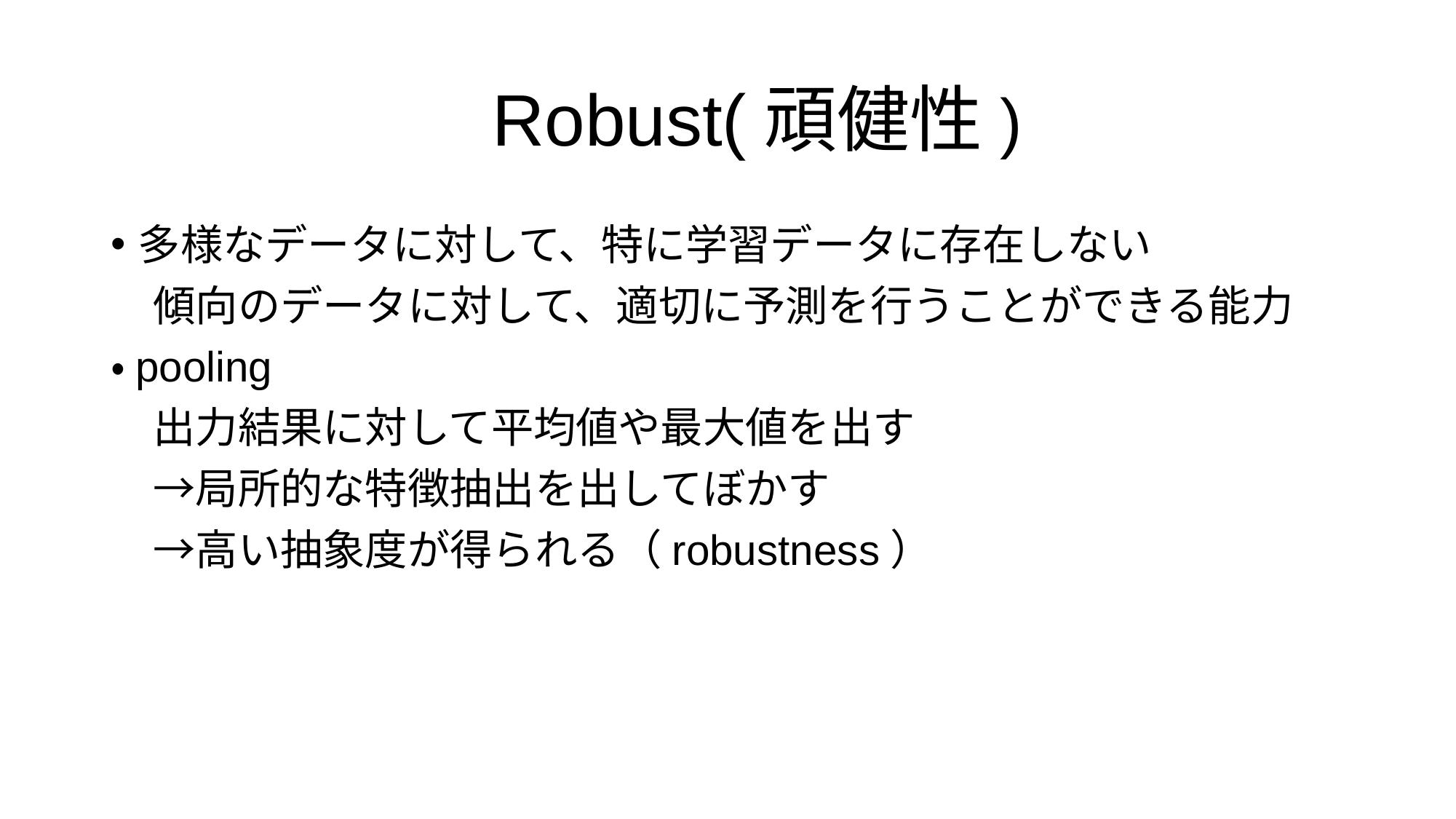

# Robust(頑健性)
多様なデータに対して、特に学習データに存在しない
　傾向のデータに対して、適切に予測を行うことができる能力
・pooling
　出力結果に対して平均値や最大値を出す
　→局所的な特徴抽出を出してぼかす
　→高い抽象度が得られる（robustness）